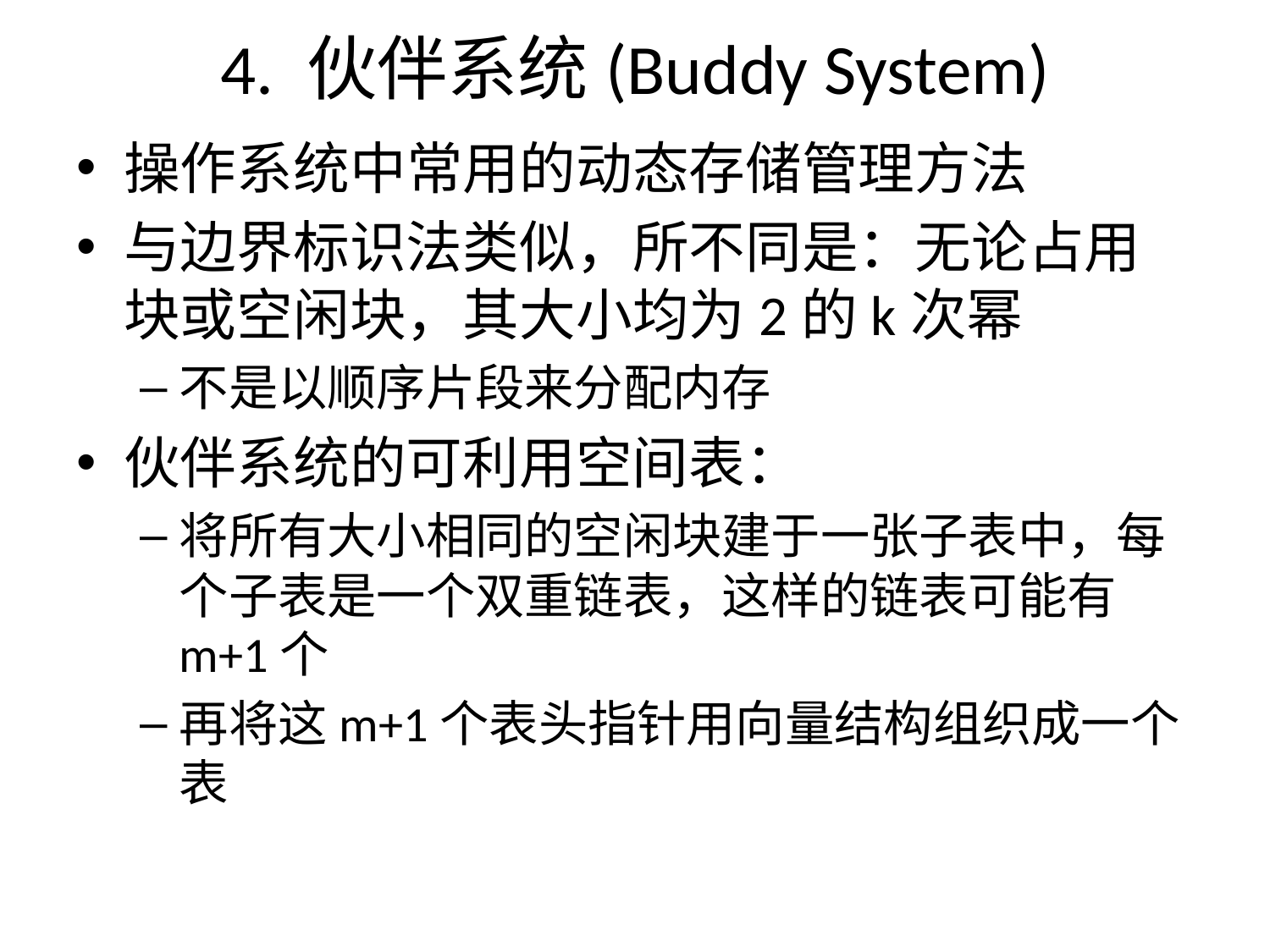

# 4. 伙伴系统(Buddy System)
操作系统中常用的动态存储管理方法
与边界标识法类似，所不同是：无论占用块或空闲块，其大小均为2的k次幂
不是以顺序片段来分配内存
伙伴系统的可利用空间表：
将所有大小相同的空闲块建于一张子表中，每个子表是一个双重链表，这样的链表可能有m+1个
再将这m+1个表头指针用向量结构组织成一个表